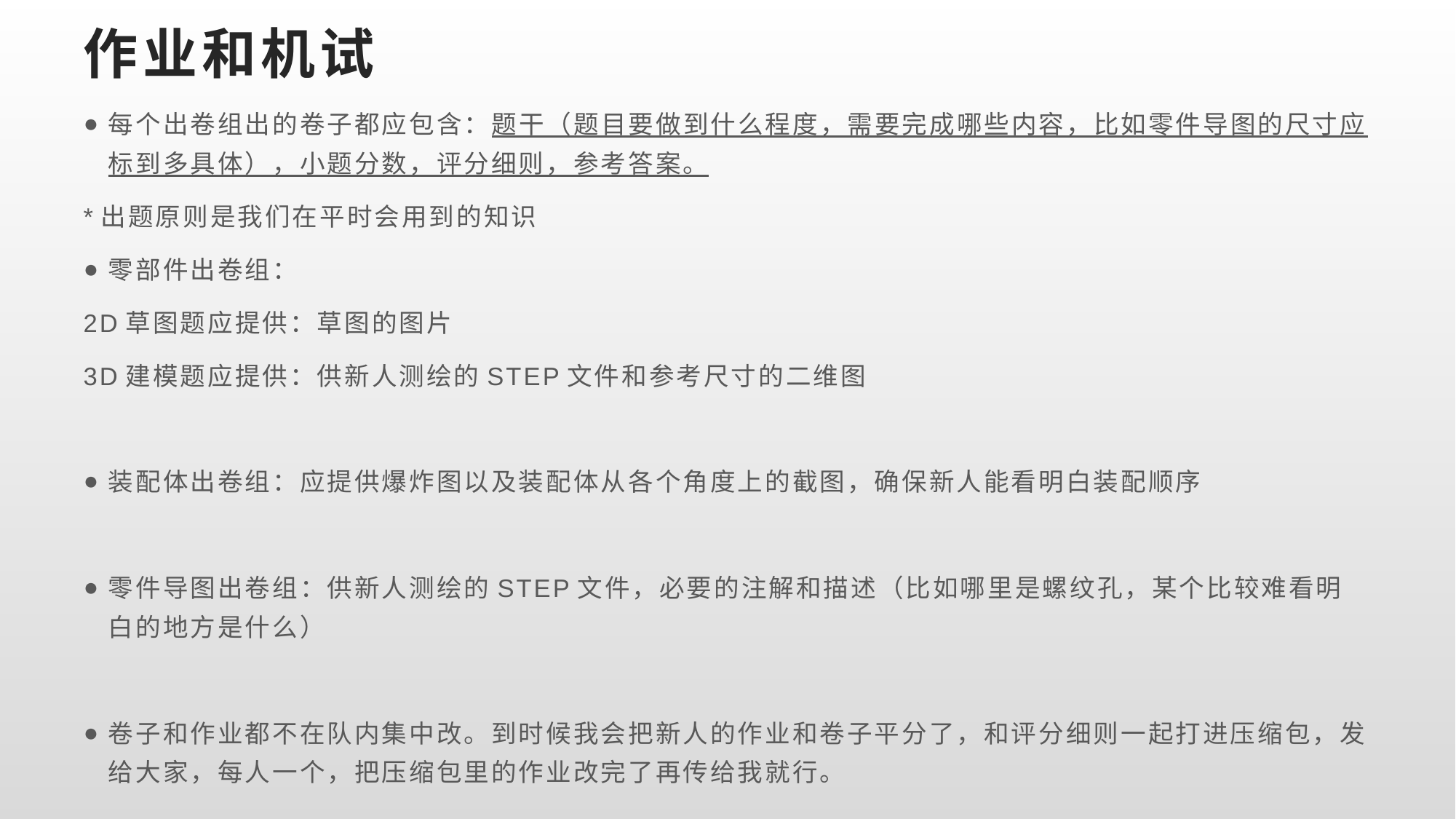

# 作业和机试
每个出卷组出的卷子都应包含：题干（题目要做到什么程度，需要完成哪些内容，比如零件导图的尺寸应标到多具体），小题分数，评分细则，参考答案。
*出题原则是我们在平时会用到的知识
零部件出卷组：
2D草图题应提供：草图的图片
3D建模题应提供：供新人测绘的STEP文件和参考尺寸的二维图

装配体出卷组：应提供爆炸图以及装配体从各个角度上的截图，确保新人能看明白装配顺序

零件导图出卷组：供新人测绘的STEP文件，必要的注解和描述（比如哪里是螺纹孔，某个比较难看明白的地方是什么）

卷子和作业都不在队内集中改。到时候我会把新人的作业和卷子平分了，和评分细则一起打进压缩包，发给大家，每人一个，把压缩包里的作业改完了再传给我就行。